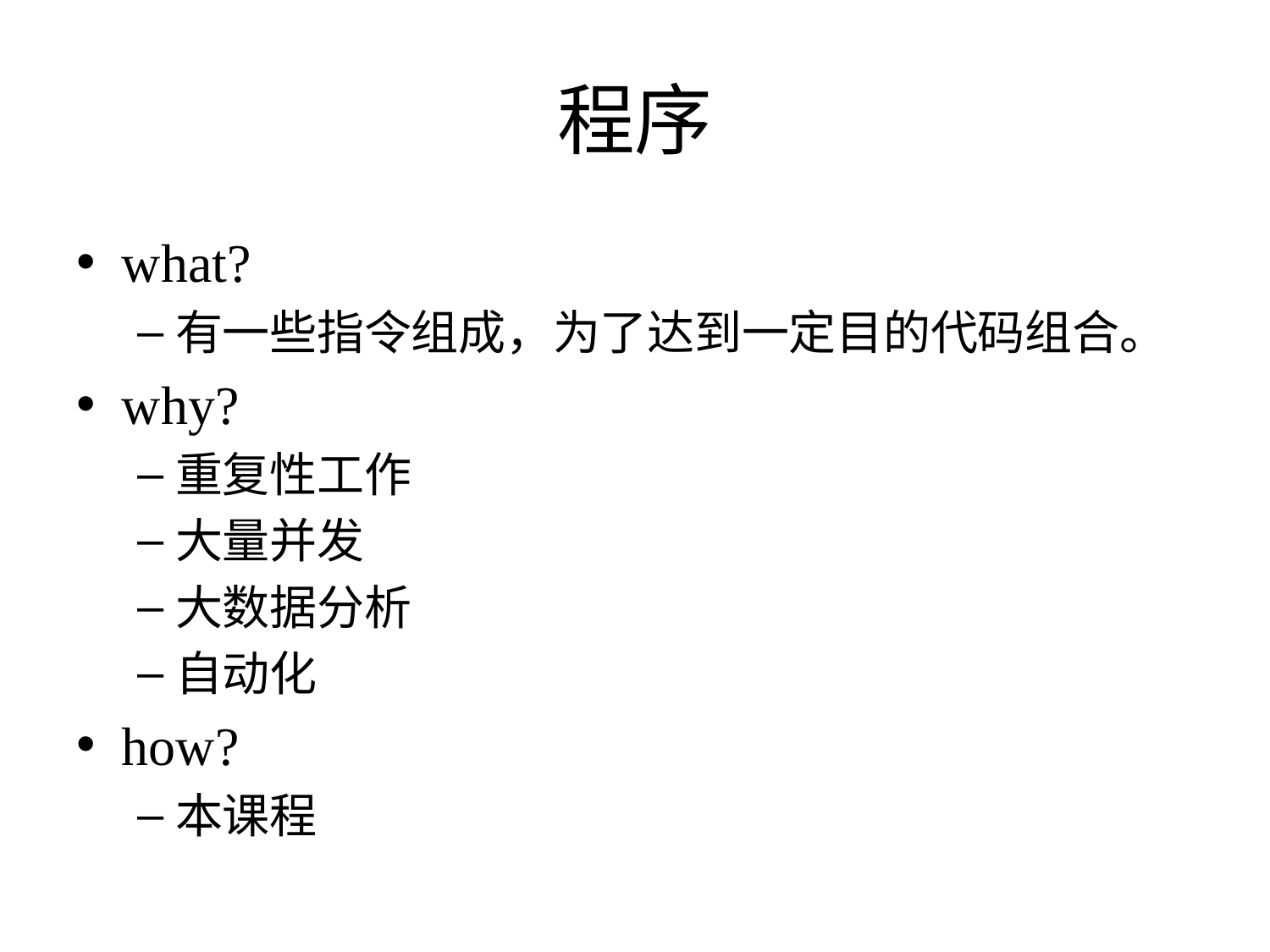

# 程序
what?
有一些指令组成，为了达到一定目的代码组合。
why?
重复性工作
大量并发
大数据分析
自动化
how?
本课程